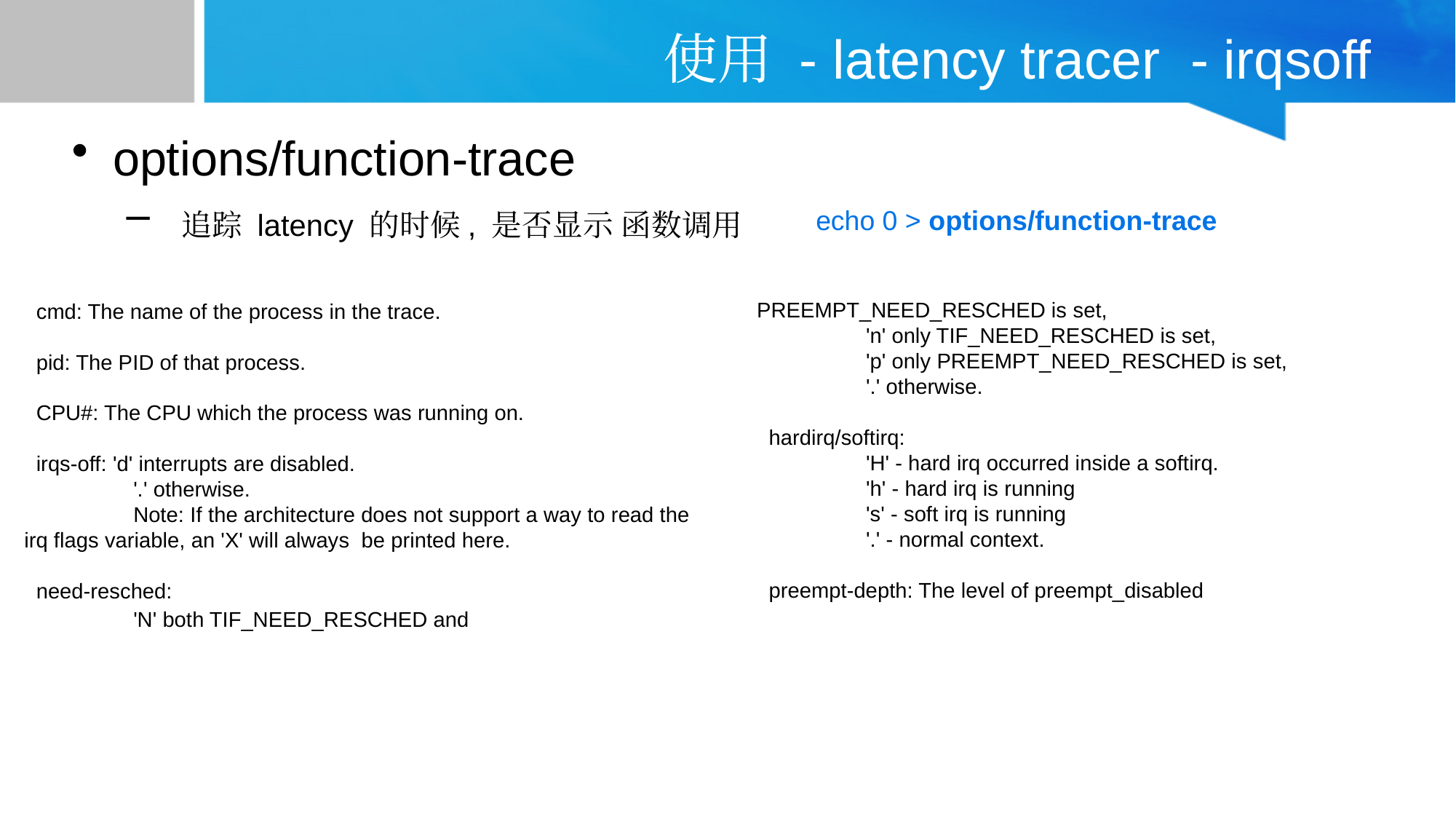

# 使用 - latency tracer  - irqsoff
options/function-trace
 追踪 latency 的时候, 是否显示 函数调用

echo 0 > options/function-trace

  cmd: The name of the process in the trace.

  pid: The PID of that process.

  CPU#: The CPU which the process was running on.

  irqs-off: 'd' interrupts are disabled.
	'.' otherwise.
	Note: If the architecture does not support a way to read the irq flags variable, an 'X' will always  be printed here.

  need-resched:
	'N' both TIF_NEED_RESCHED and
PREEMPT_NEED_RESCHED is set,
	'n' only TIF_NEED_RESCHED is set,
	'p' only PREEMPT_NEED_RESCHED is set,
	'.' otherwise.

  hardirq/softirq:
	'H' - hard irq occurred inside a softirq.
	'h' - hard irq is running
	's' - soft irq is running
	'.' - normal context.

  preempt-depth: The level of preempt_disabled